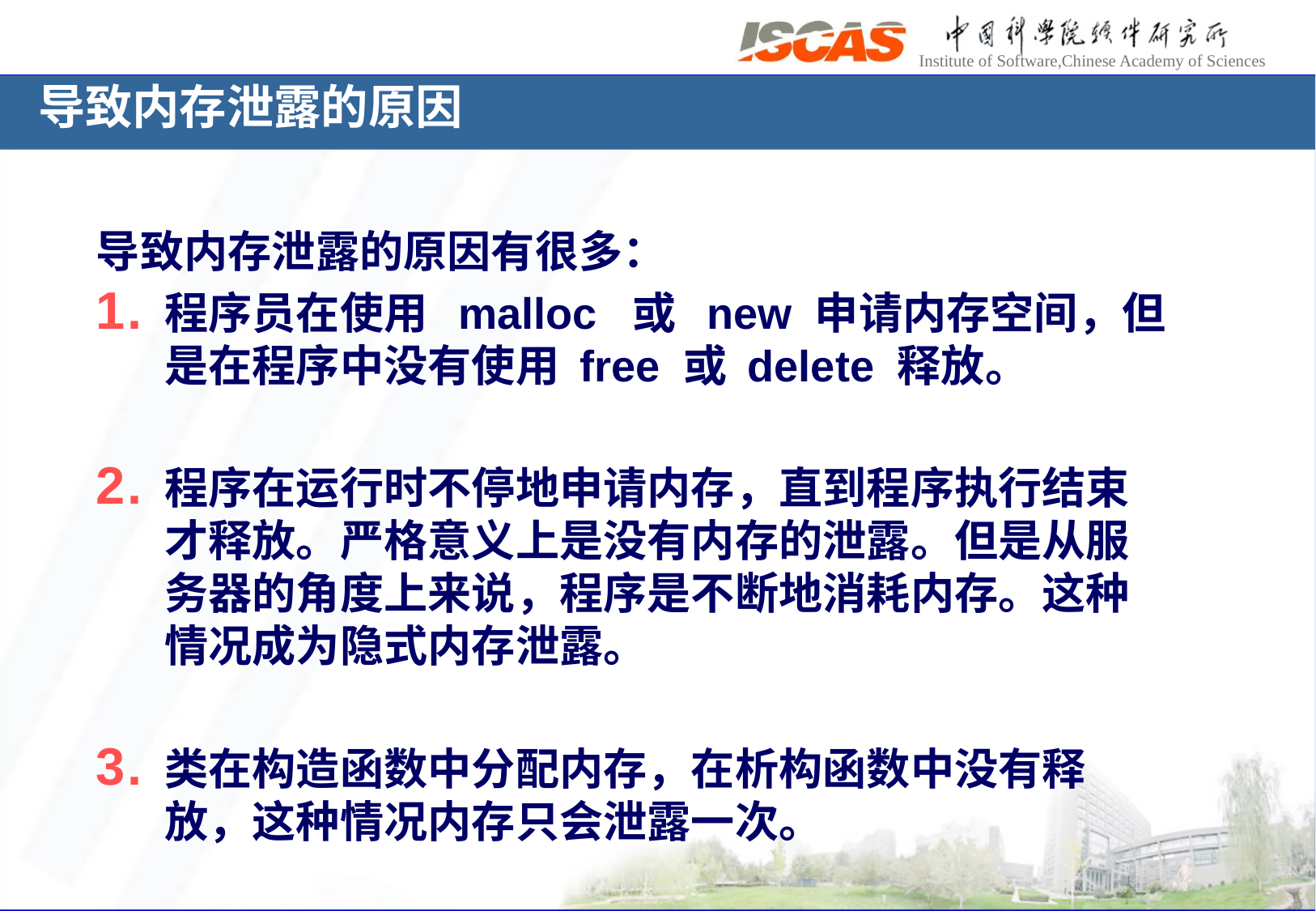

# 导致内存泄露的原因

导致内存泄露的原因有很多：
程序员在使用  malloc  或  new 申请内存空间，但是在程序中没有使用 free 或 delete 释放。

程序在运行时不停地申请内存，直到程序执行结束才释放。严格意义上是没有内存的泄露。但是从服务器的角度上来说，程序是不断地消耗内存。这种情况成为隐式内存泄露。

类在构造函数中分配内存，在析构函数中没有释放，这种情况内存只会泄露一次。